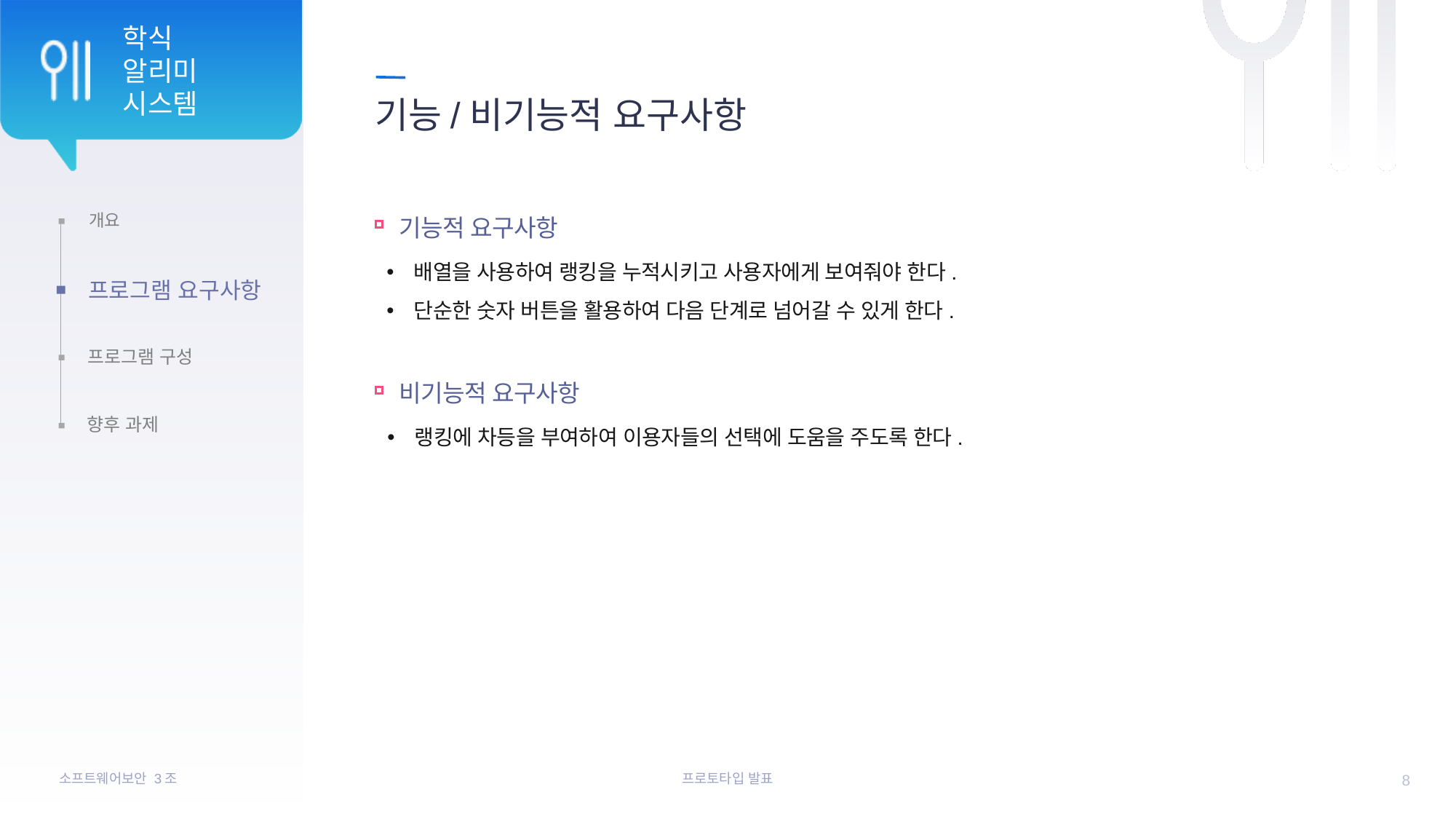

# 기능/비기능적 요구사항
기능적 요구사항
배열을 사용하여 랭킹을 누적시키고 사용자에게 보여줘야 한다.
단순한 숫자 버튼을 활용하여 다음 단계로 넘어갈 수 있게 한다.
비기능적 요구사항

랭킹에 차등을 부여하여 이용자들의 선택에 도움을 주도록 한다.
8